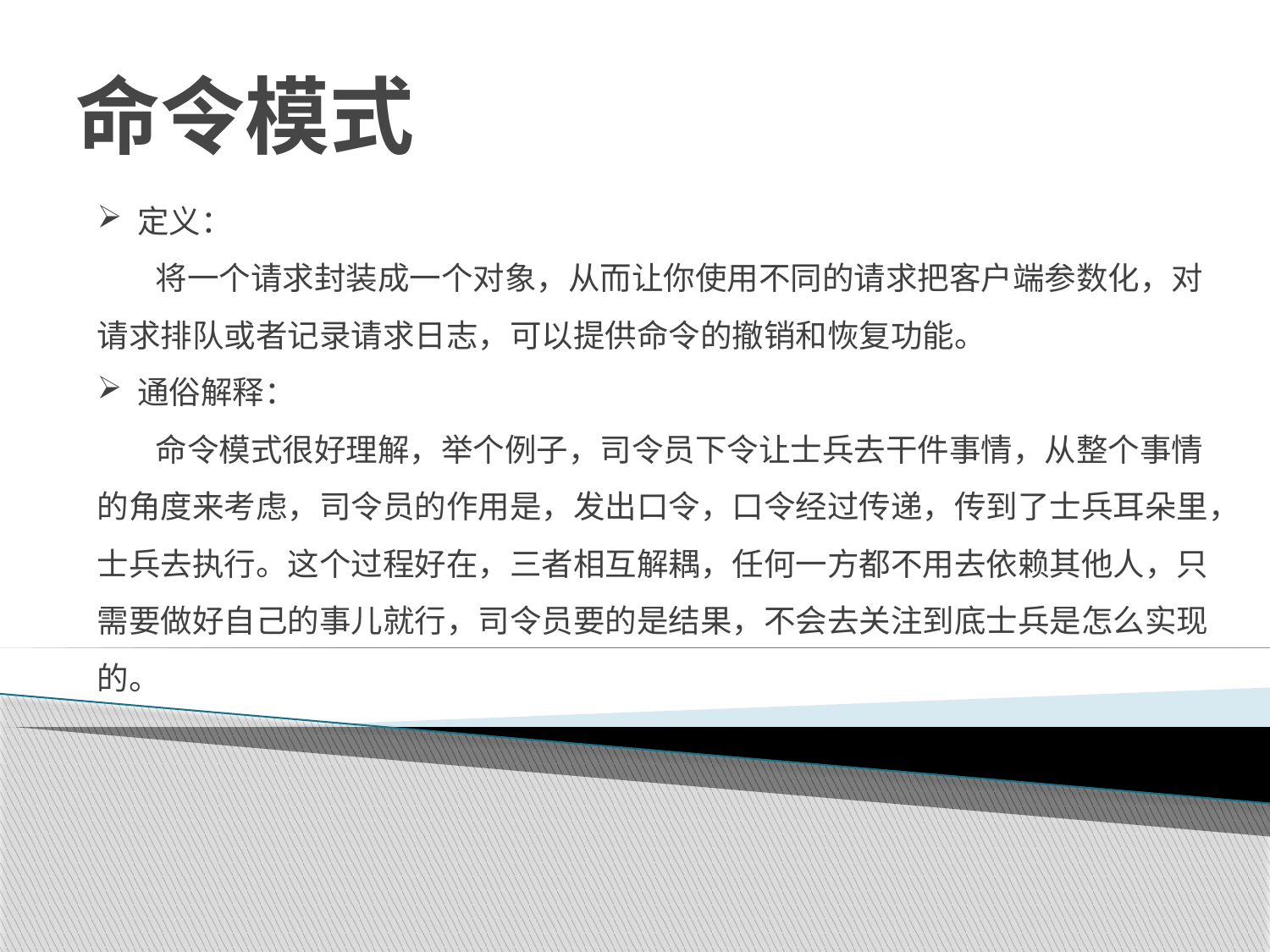

命令模式
定义：
       将一个请求封装成一个对象，从而让你使用不同的请求把客户端参数化，对请求排队或者记录请求日志，可以提供命令的撤销和恢复功能。
通俗解释：
       命令模式很好理解，举个例子，司令员下令让士兵去干件事情，从整个事情的角度来考虑，司令员的作用是，发出口令，口令经过传递，传到了士兵耳朵里，士兵去执行。这个过程好在，三者相互解耦，任何一方都不用去依赖其他人，只需要做好自己的事儿就行，司令员要的是结果，不会去关注到底士兵是怎么实现的。